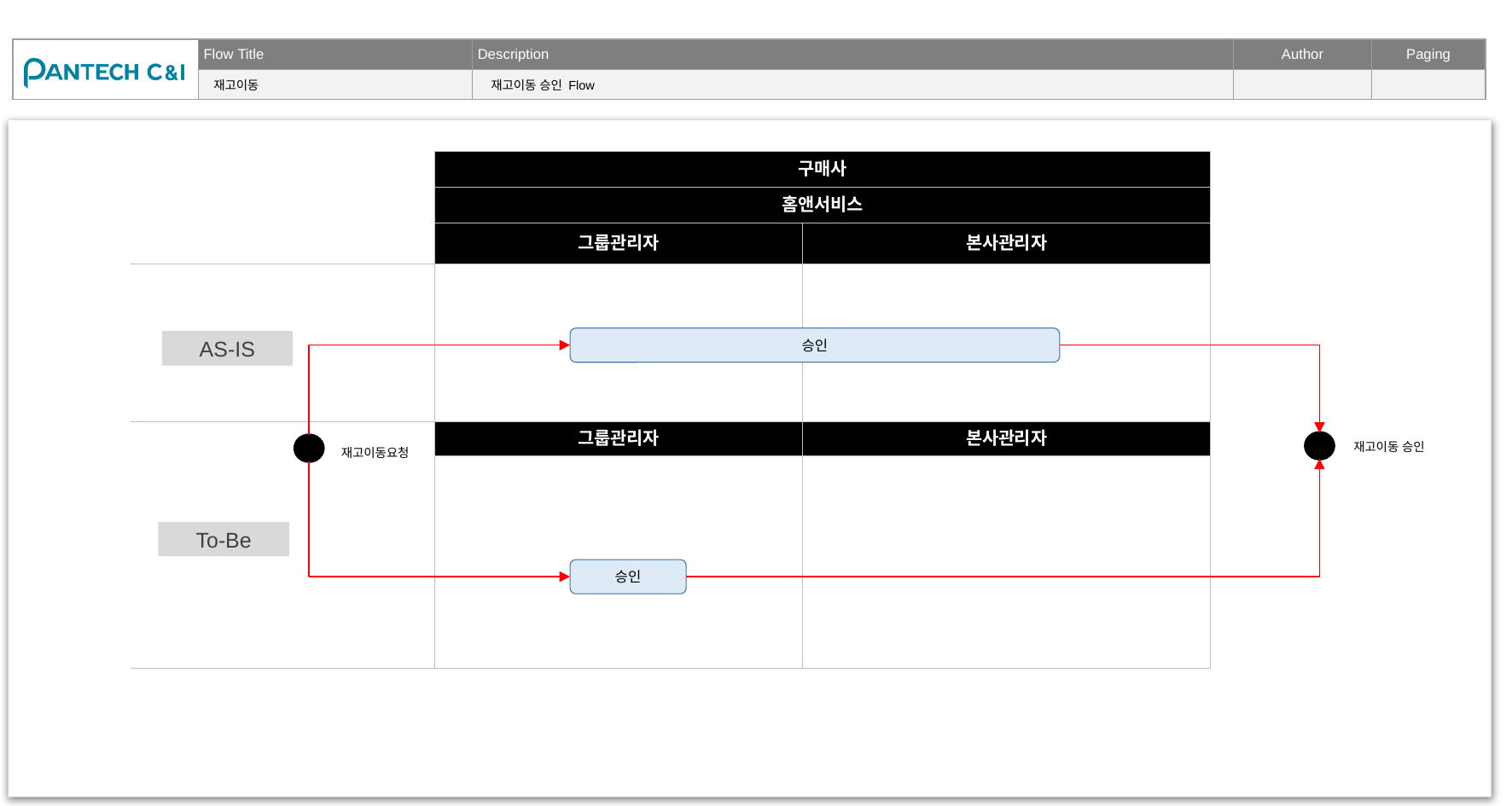

재고이동
재고이동 승인 Flow

|  | 구매사 |  |
| --- | --- | --- |
|  | 홈앤서비스 |  |
|  | 그룹관리자 | 본사관리자 |
|  |  |  |
|  | 그룹관리자 | 본사관리자 |
|  |  |  |
승인
AS-IS

재고이동 승인

재고이동요청
To-Be
승인